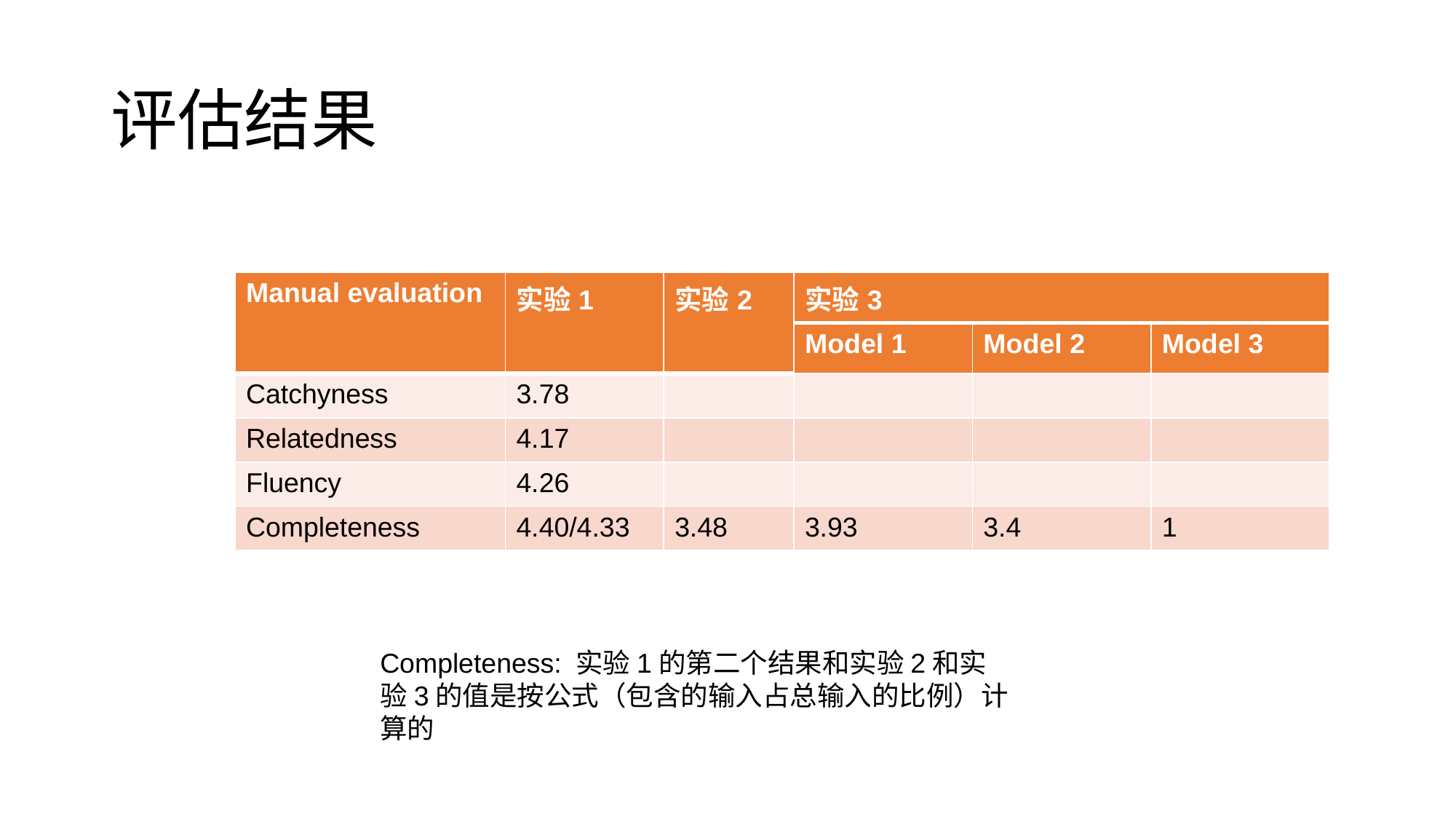

# 评估结果
| Manual evaluation | 实验1 | 实验2 | 实验3 |  |  |
| --- | --- | --- | --- | --- | --- |
|  |  |  | Model 1 | Model 2 | Model 3 |
| Catchyness | 3.78 |  |  |  |  |
| Relatedness | 4.17 |  |  |  |  |
| Fluency | 4.26 |  |  |  |  |
| Completeness | 4.40/4.33 | 3.48 | 3.93 | 3.4 | 1 |
Completeness: 实验1的第二个结果和实验2和实验3的值是按公式（包含的输入占总输入的比例）计算的